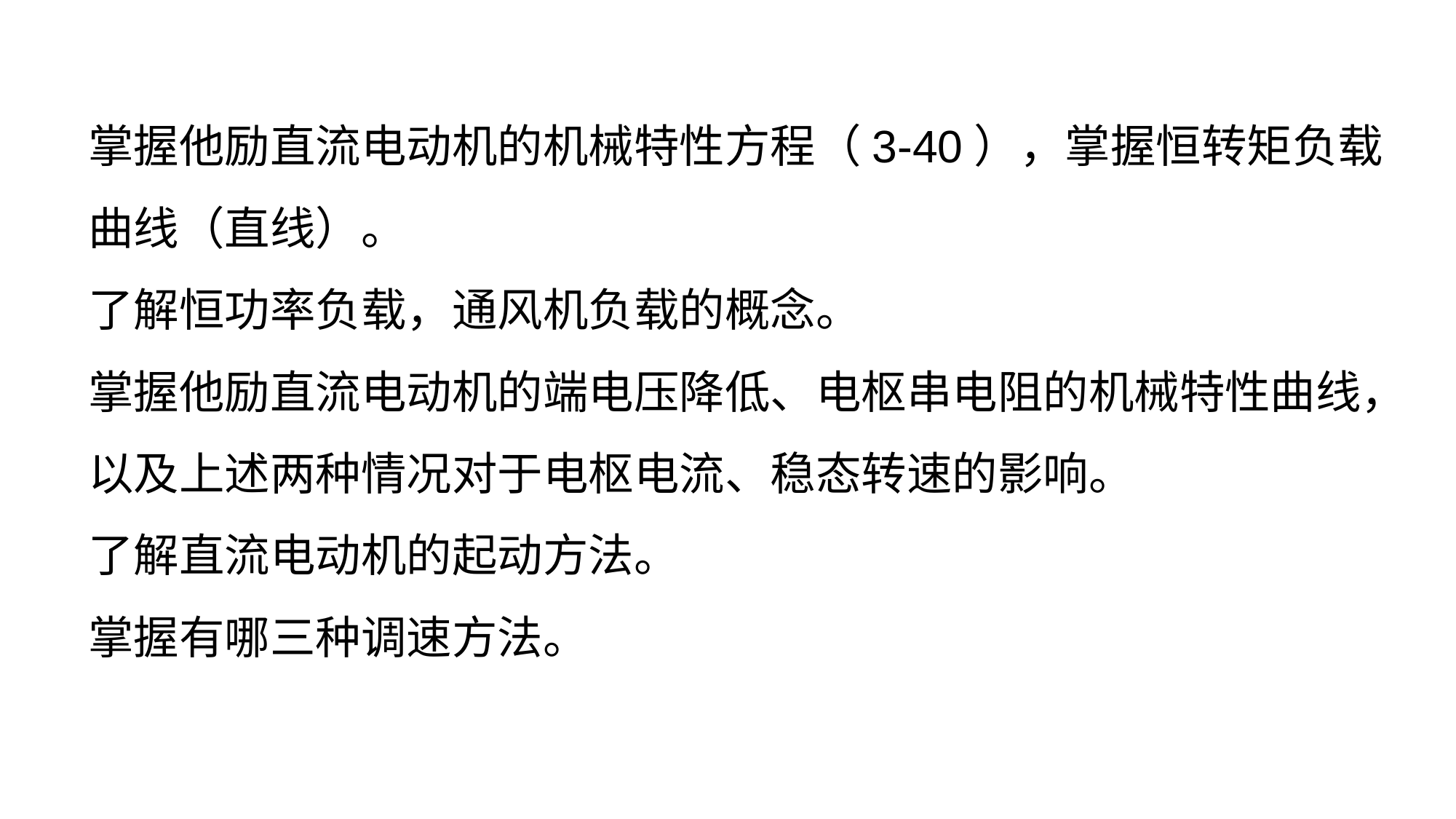

掌握他励直流电动机的机械特性方程（3-40），掌握恒转矩负载曲线（直线）。
了解恒功率负载，通风机负载的概念。
掌握他励直流电动机的端电压降低、电枢串电阻的机械特性曲线，以及上述两种情况对于电枢电流、稳态转速的影响。
了解直流电动机的起动方法。
掌握有哪三种调速方法。